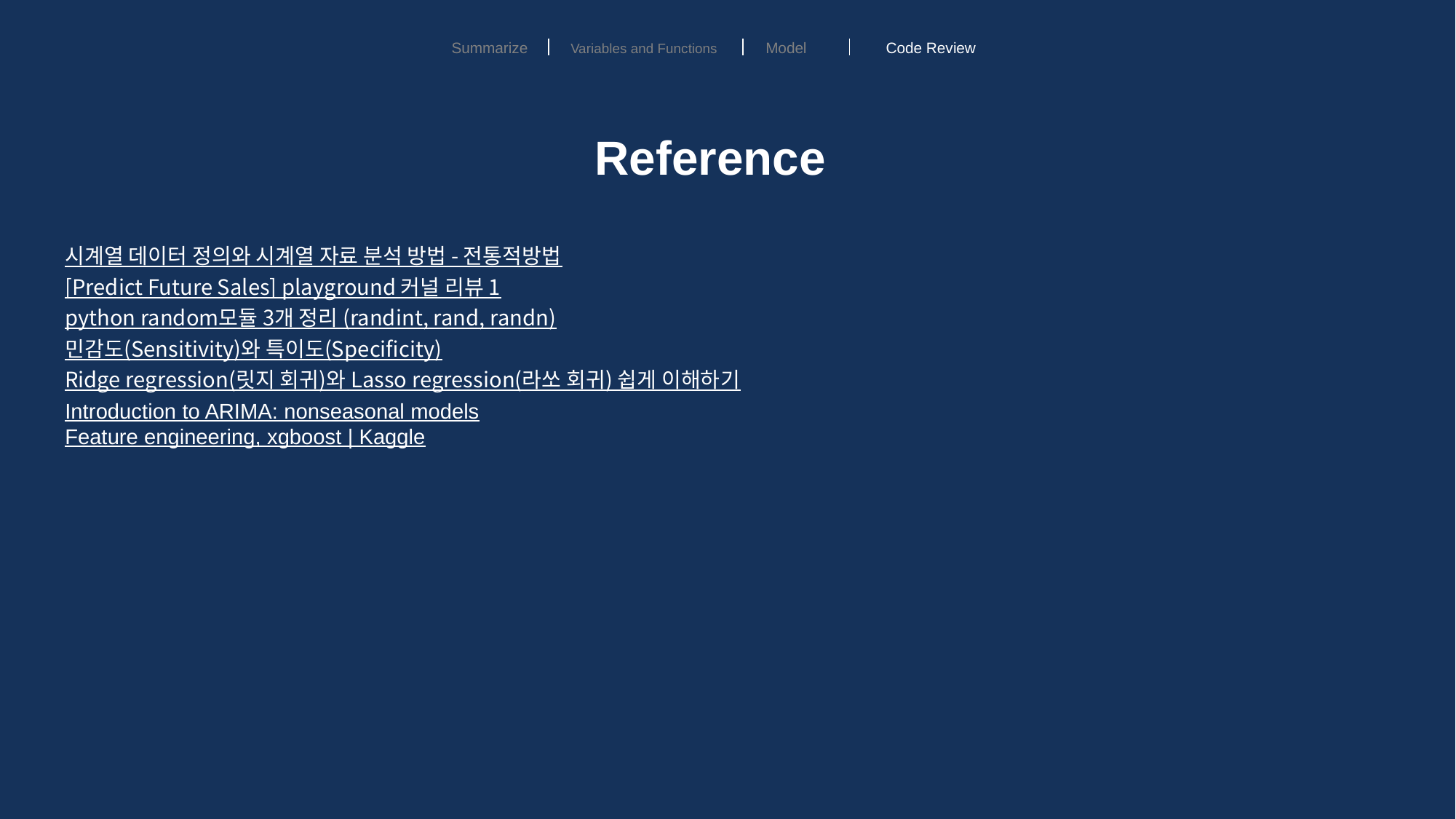

Model
Code Review
Summarize
Variables and Functions
Reference
시계열 데이터 정의와 시계열 자료 분석 방법 - 전통적방법
[Predict Future Sales] playground 커널 리뷰 1
python random모듈 3개 정리 (randint, rand, randn)
민감도(Sensitivity)와 특이도(Specificity)
Ridge regression(릿지 회귀)와 Lasso regression(라쏘 회귀) 쉽게 이해하기
Introduction to ARIMA: nonseasonal models
Feature engineering, xgboost | Kaggle